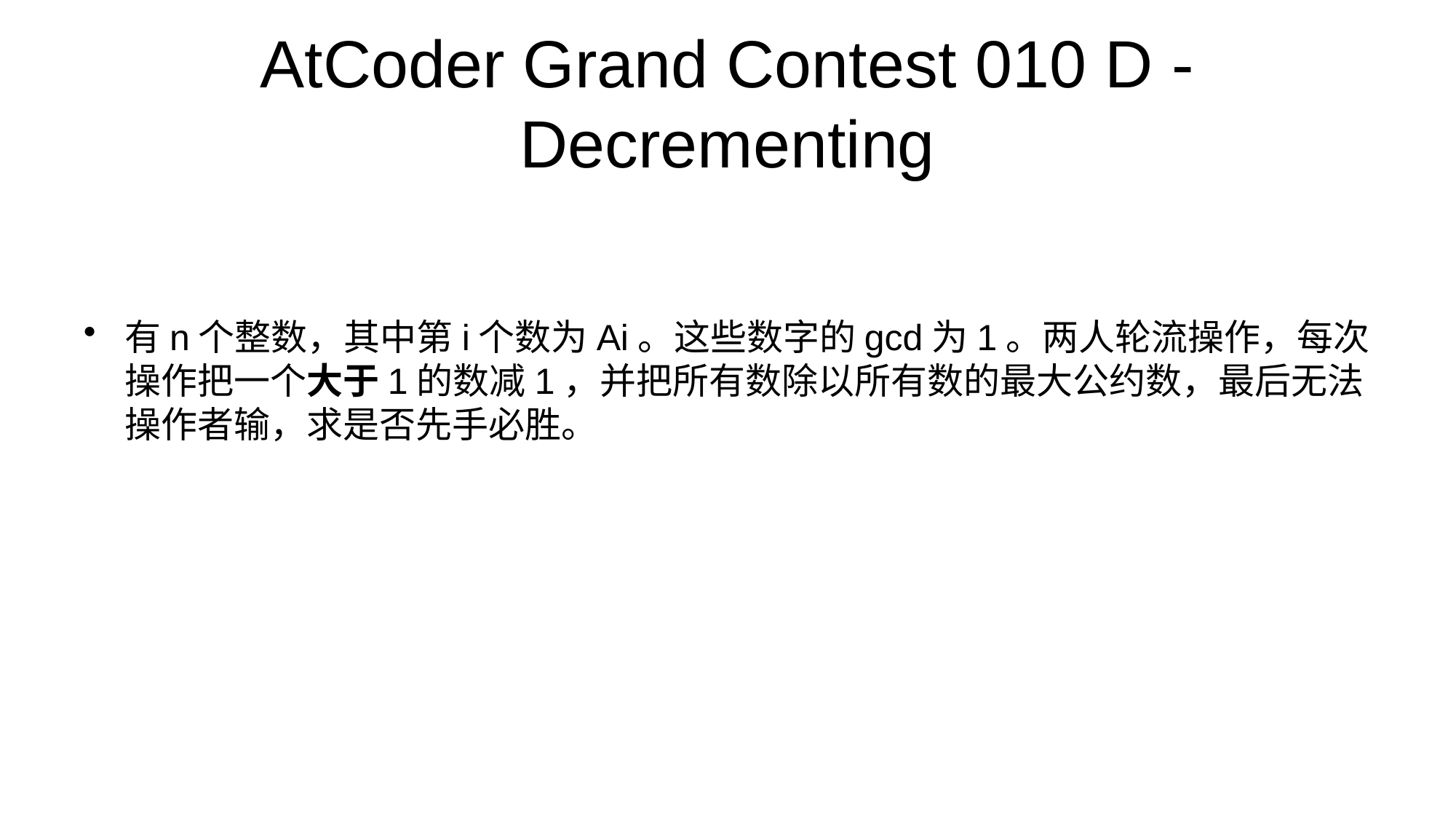

# AtCoder Grand Contest 010 D - Decrementing

有n个整数，其中第i个数为Ai。这些数字的gcd为1。两人轮流操作，每次操作把一个大于1的数减1，并把所有数除以所有数的最大公约数，最后无法操作者输，求是否先手必胜。